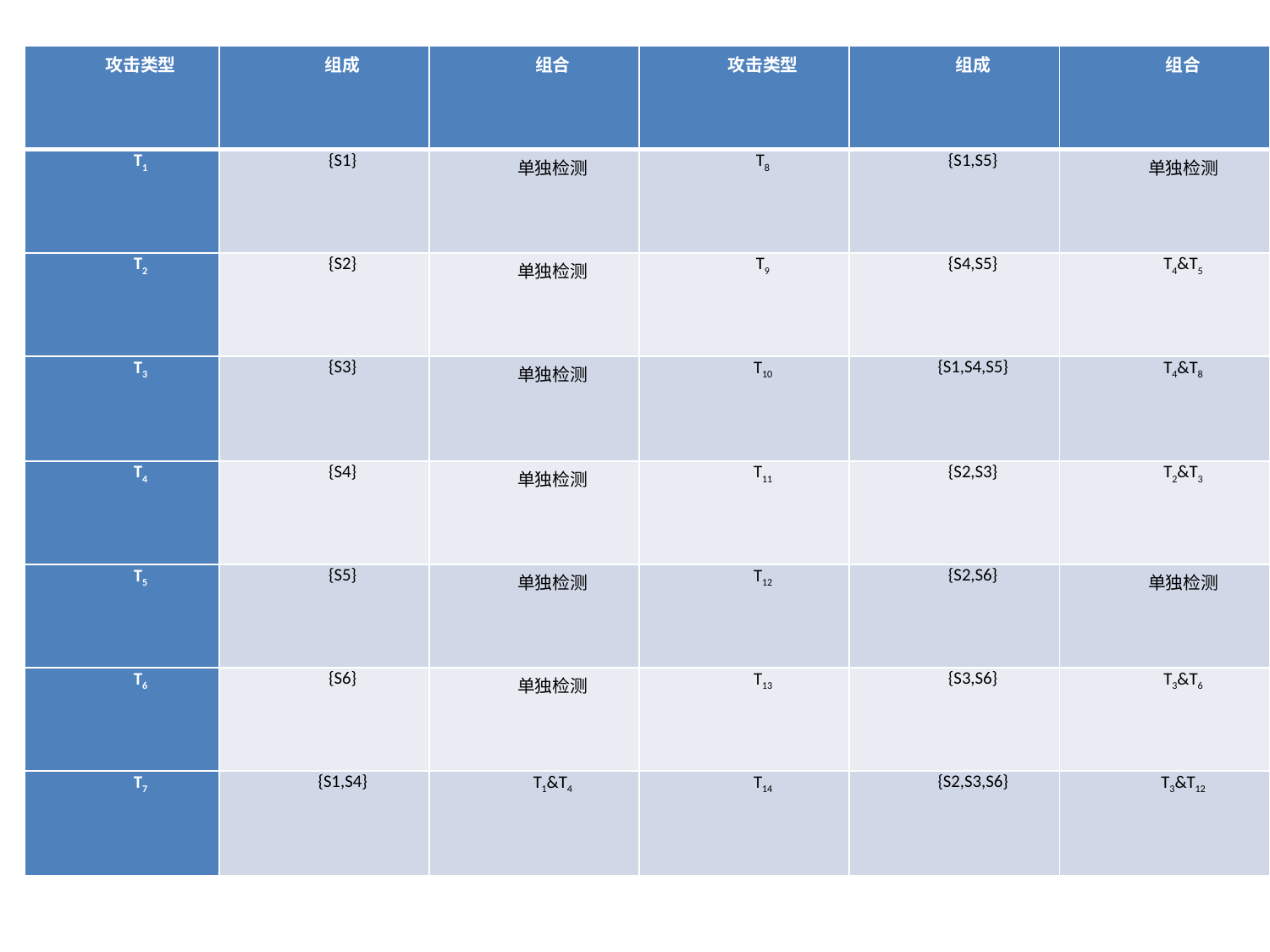

#
| 攻击类型 | 组成 | 组合 | 攻击类型 | 组成 | 组合 |
| --- | --- | --- | --- | --- | --- |
| T1 | {S1} | 单独检测 | T8 | {S1,S5} | 单独检测 |
| T2 | {S2} | 单独检测 | T9 | {S4,S5} | T4&T5 |
| T3 | {S3} | 单独检测 | T10 | {S1,S4,S5} | T4&T8 |
| T4 | {S4} | 单独检测 | T11 | {S2,S3} | T2&T3 |
| T5 | {S5} | 单独检测 | T12 | {S2,S6} | 单独检测 |
| T6 | {S6} | 单独检测 | T13 | {S3,S6} | T3&T6 |
| T7 | {S1,S4} | T1&T4 | T14 | {S2,S3,S6} | T3&T12 |